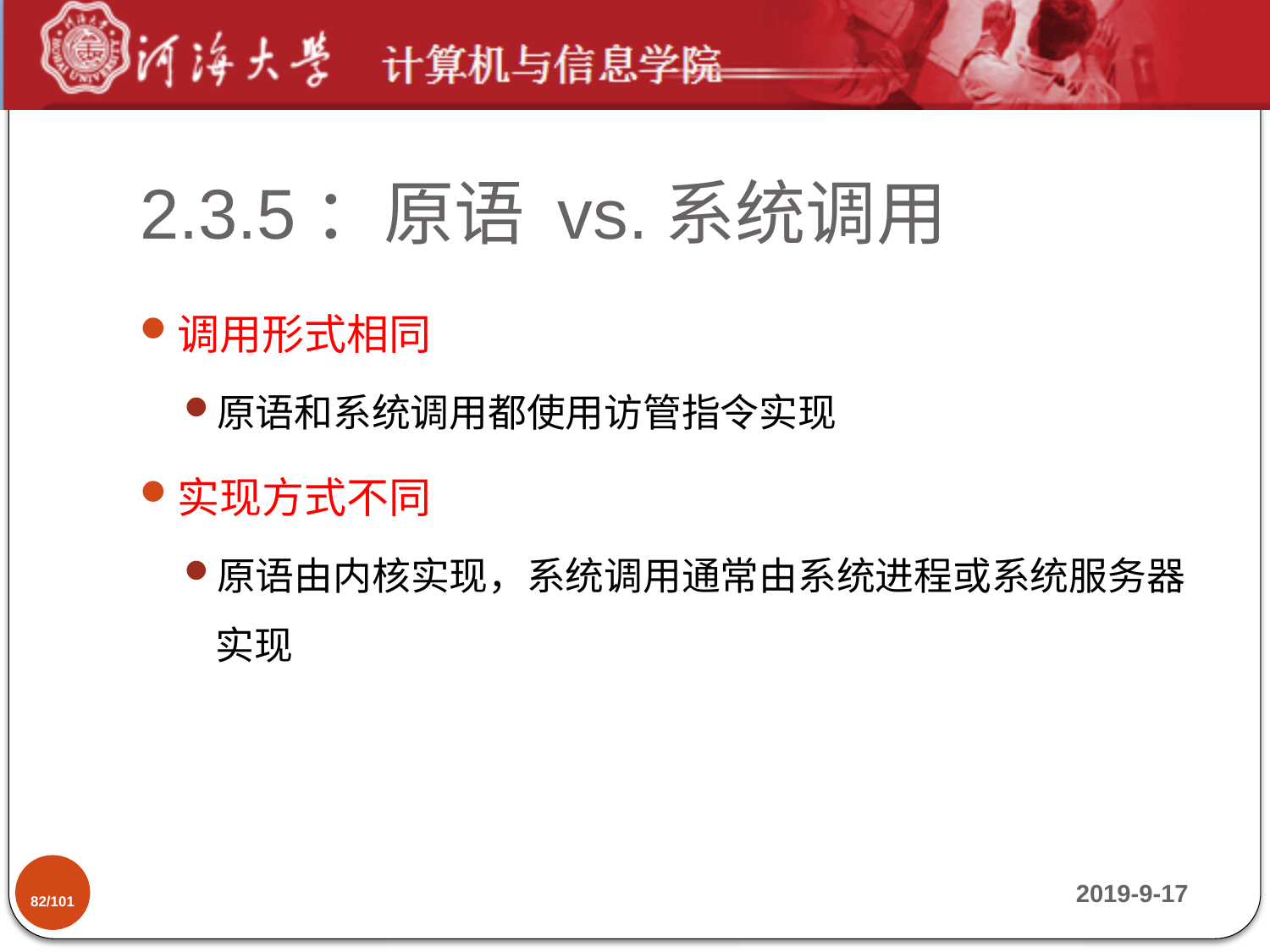

# 2.3.5：原语 vs.系统调用
调用形式相同
原语和系统调用都使用访管指令实现
实现方式不同
原语由内核实现，系统调用通常由系统进程或系统服务器实现

82/101
2019-9-17